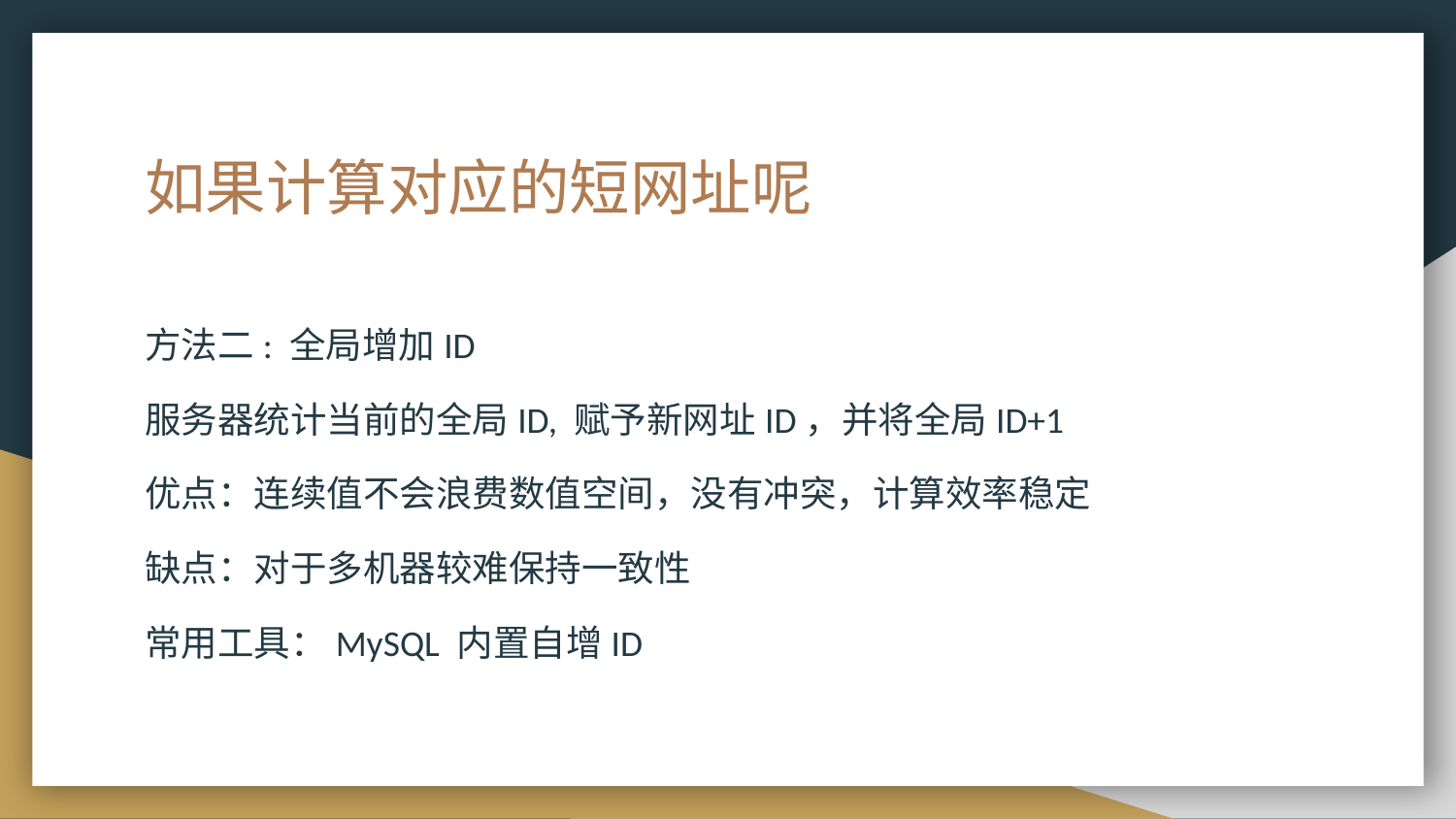

# 如果计算对应的短网址呢
方法二: 全局增加ID
服务器统计当前的全局ID, 赋予新网址ID，并将全局ID+1
优点：连续值不会浪费数值空间，没有冲突，计算效率稳定
缺点：对于多机器较难保持一致性
常用工具：MySQL 内置自增ID